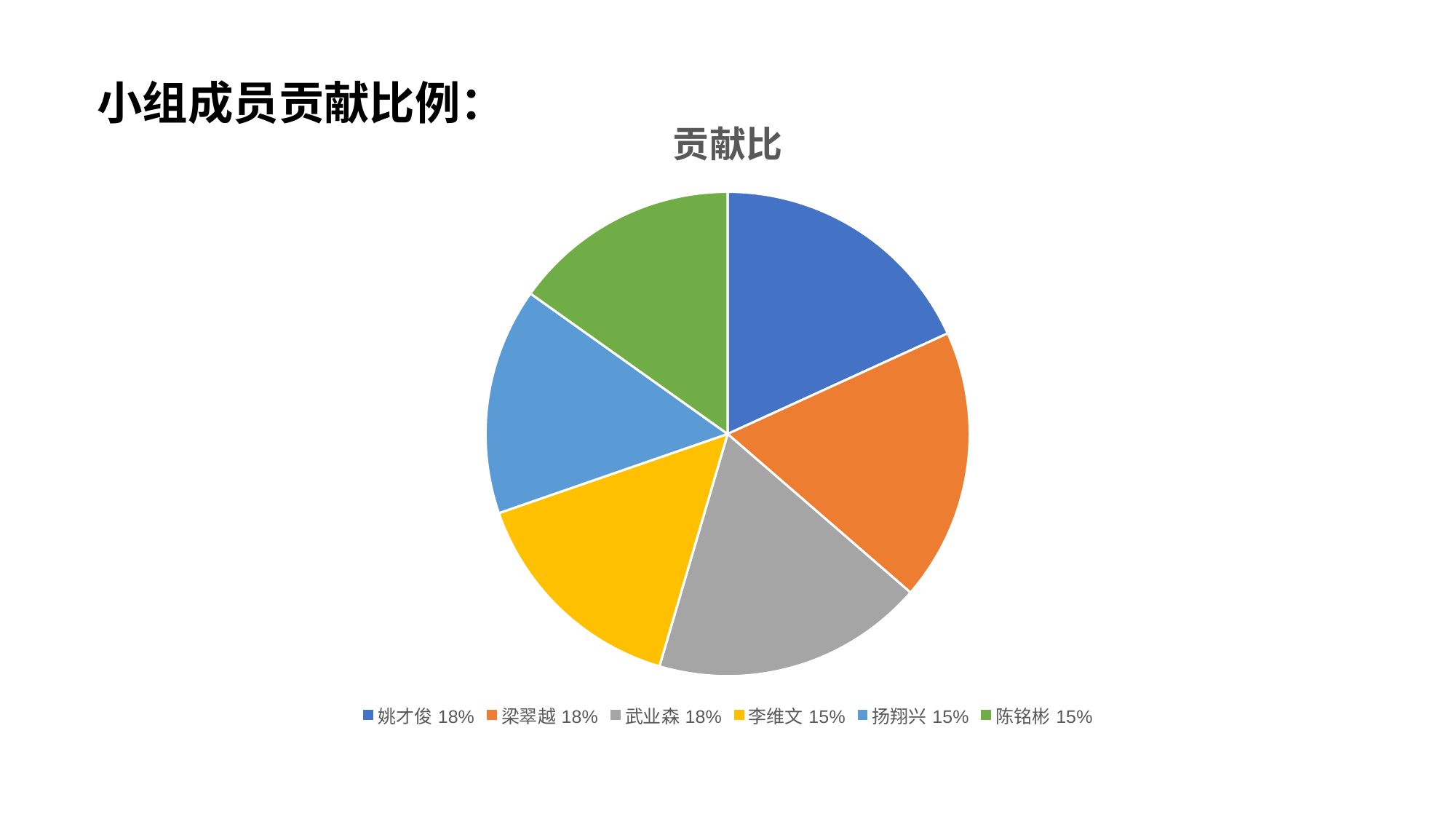

小组成员贡献比例：

### Chart: 贡献比

| Category | 贡献比 |
|---|---|
| 姚才俊18% | 18.0 |
| 梁翠越18% | 18.0 |
| 武业森18% | 18.0 |
| 李维文15% | 15.0 |
| 扬翔兴15% | 15.0 |
| 陈铭彬15% | 15.0 |